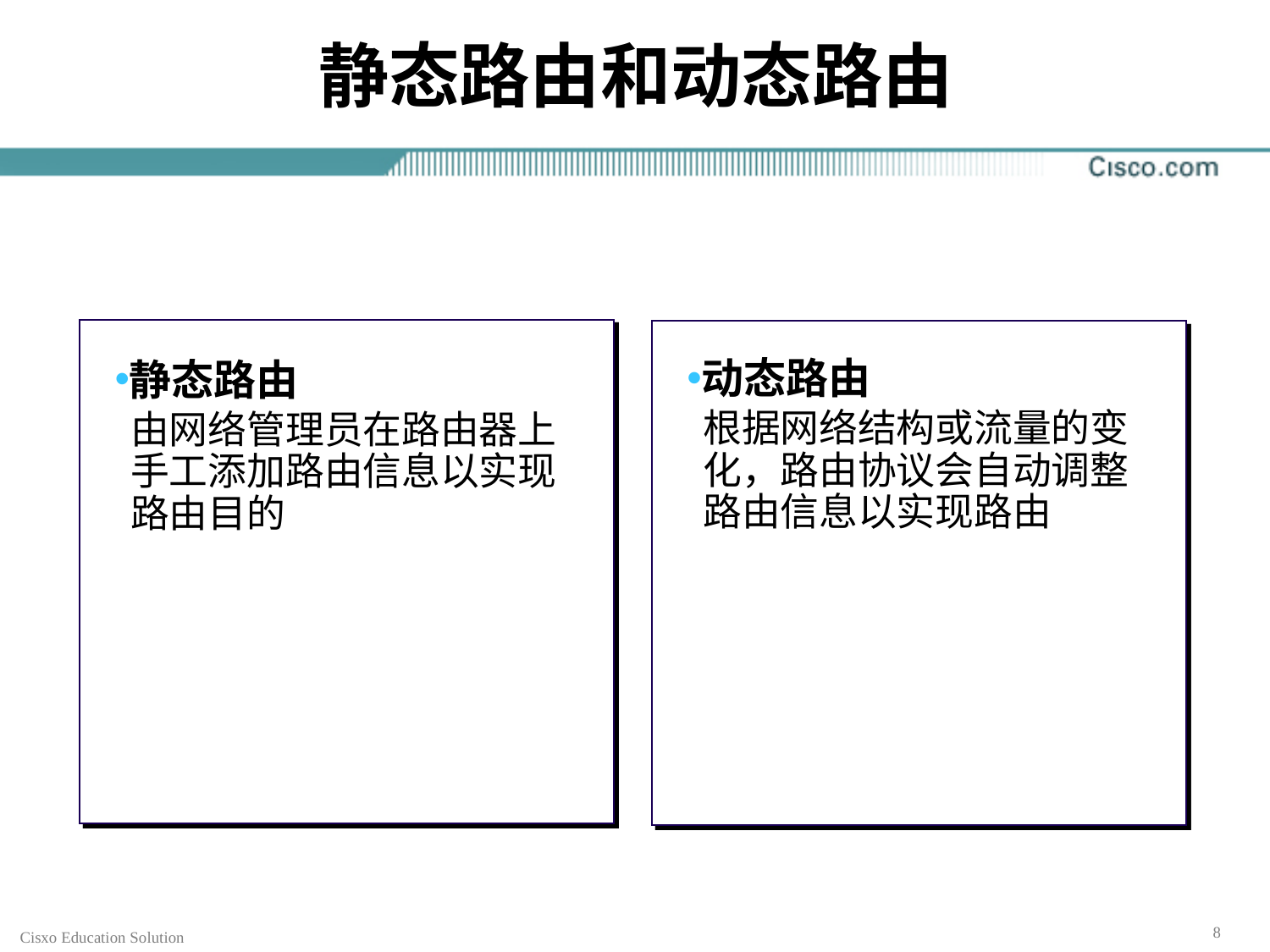

# 静态路由和动态路由

动态路由
根据网络结构或流量的变化，路由协议会自动调整路由信息以实现路由
静态路由
由网络管理员在路由器上手工添加路由信息以实现路由目的